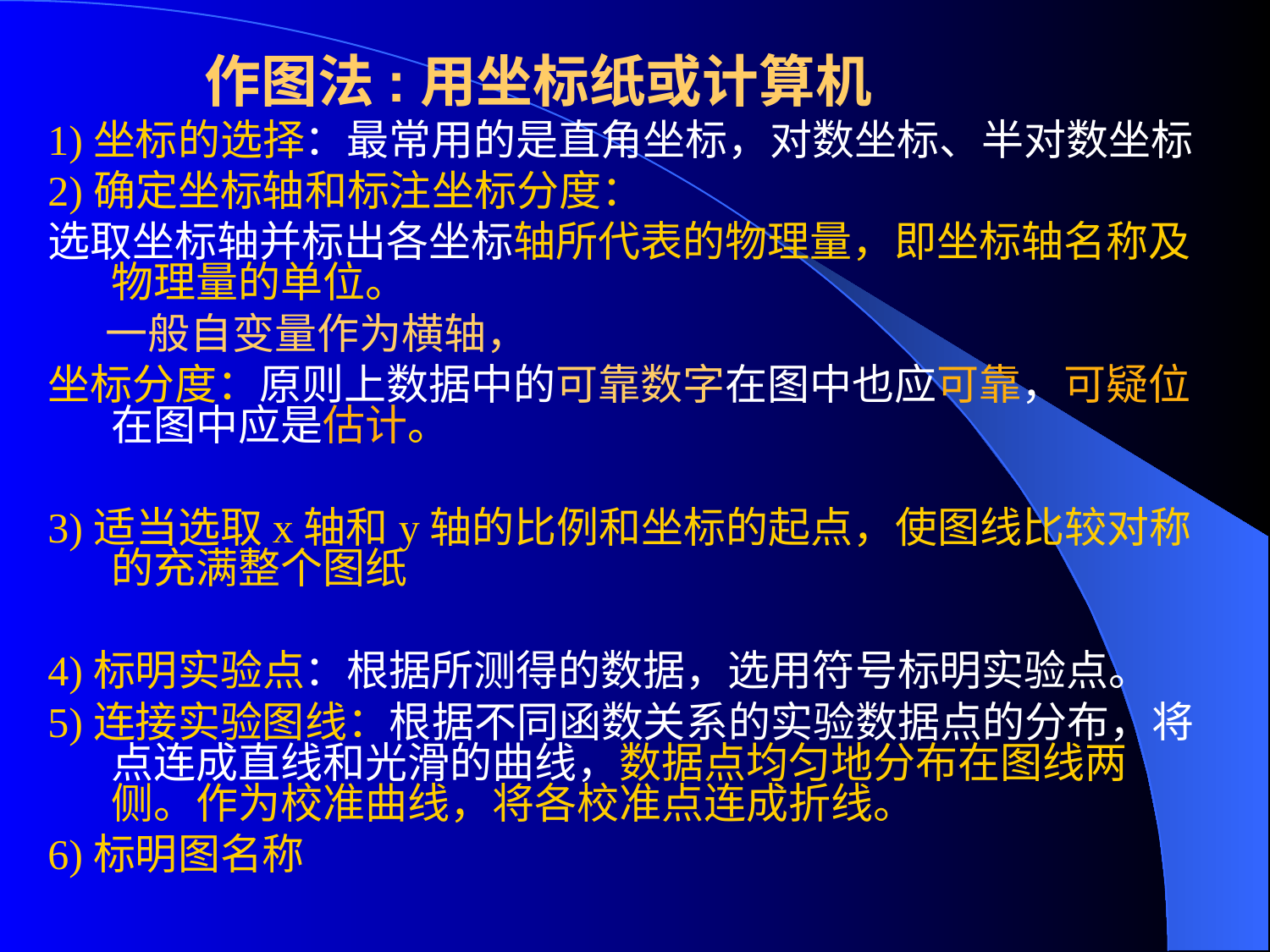

作图法:用坐标纸或计算机
1)坐标的选择：最常用的是直角坐标，对数坐标、半对数坐标
2)确定坐标轴和标注坐标分度：
选取坐标轴并标出各坐标轴所代表的物理量，即坐标轴名称及物理量的单位。
     一般自变量作为横轴，
坐标分度：原则上数据中的可靠数字在图中也应可靠，可疑位在图中应是估计。

3)适当选取x轴和y轴的比例和坐标的起点，使图线比较对称的充满整个图纸

4)标明实验点：根据所测得的数据，选用符号标明实验点。
5)连接实验图线：根据不同函数关系的实验数据点的分布，将点连成直线和光滑的曲线，数据点均匀地分布在图线两侧。作为校准曲线，将各校准点连成折线。
6)标明图名称